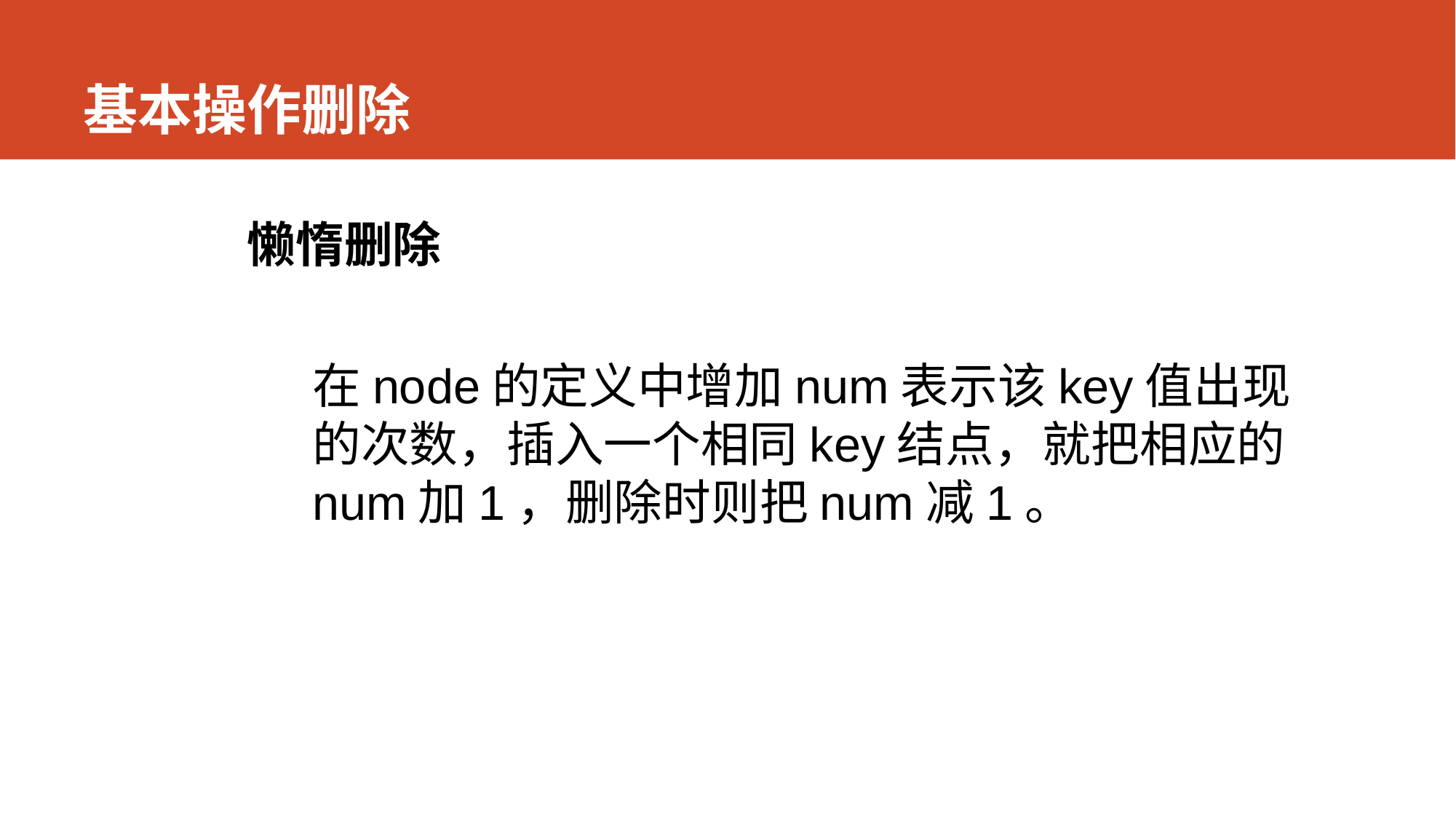

# 基本操作删除
懒惰删除
在node的定义中增加num表示该key值出现的次数，插入一个相同key结点，就把相应的num加1，删除时则把num减1。